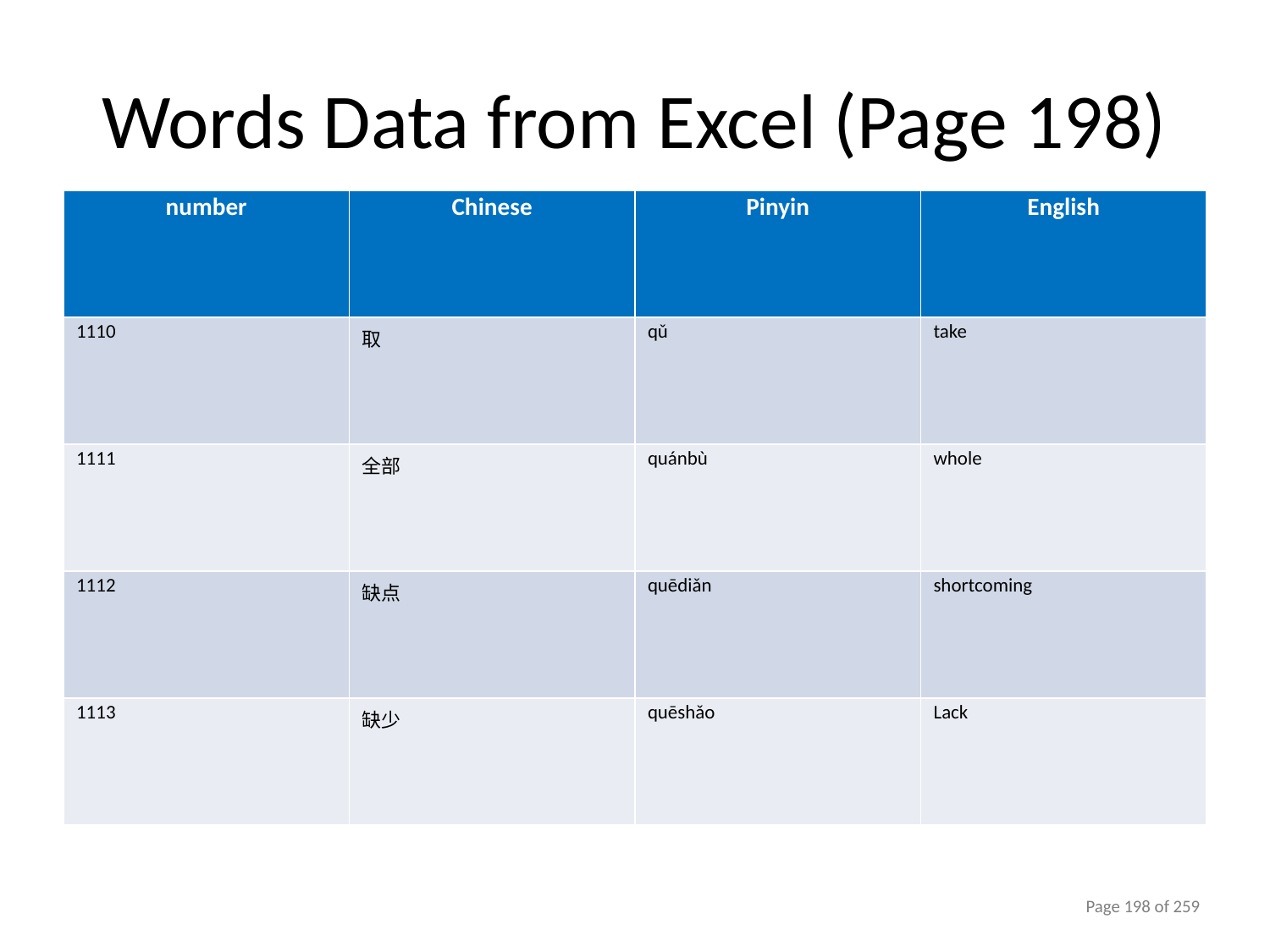

# Words Data from Excel (Page 198)
| number | Chinese | Pinyin | English |
| --- | --- | --- | --- |
| 1110 | 取 | qǔ | take |
| 1111 | 全部 | quánbù | whole |
| 1112 | 缺点 | quēdiǎn | shortcoming |
| 1113 | 缺少 | quēshǎo | Lack |

Page 198 of 259